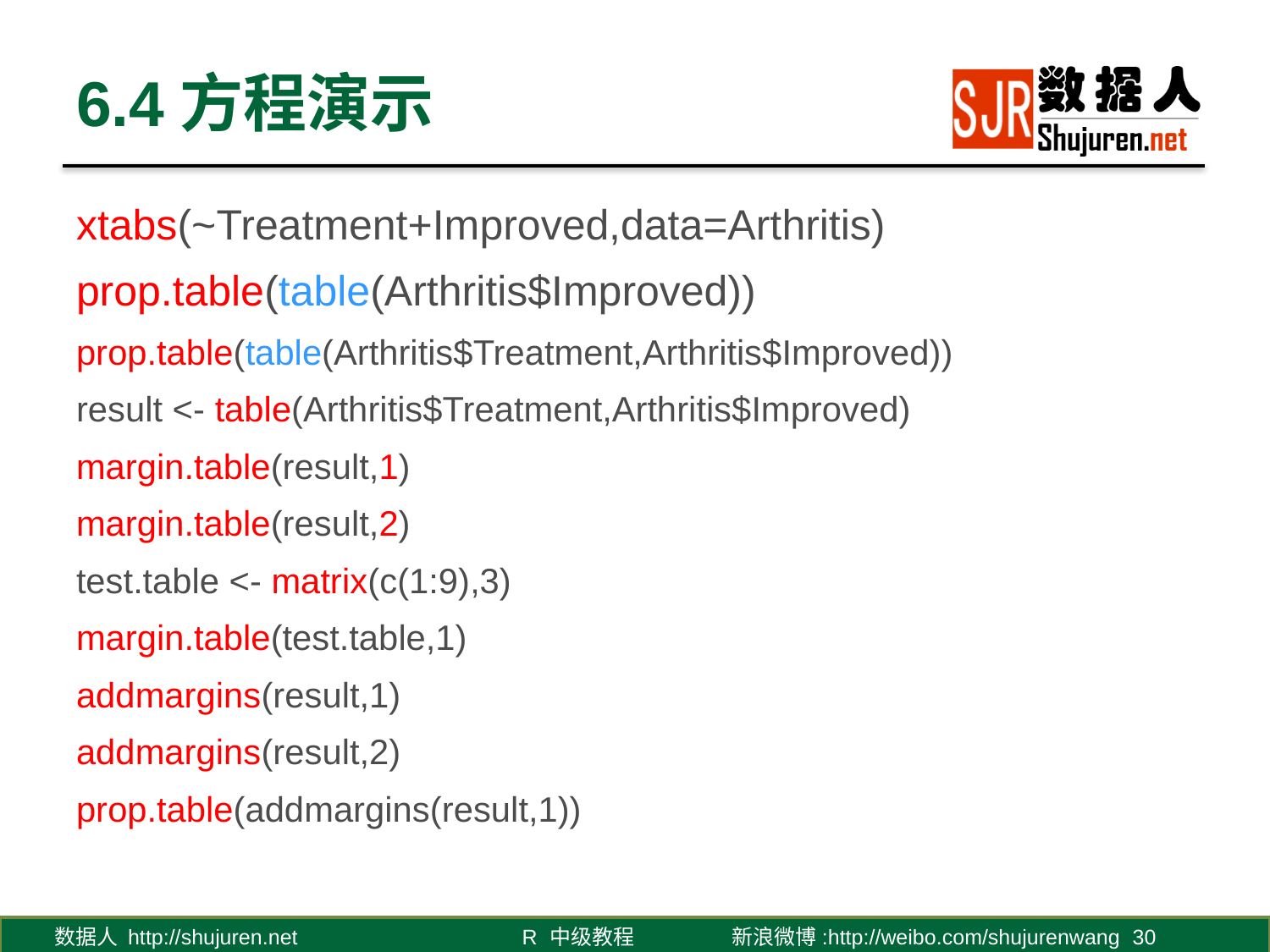

# 6.4方程演示
xtabs(~Treatment+Improved,data=Arthritis)
prop.table(table(Arthritis$Improved))
prop.table(table(Arthritis$Treatment,Arthritis$Improved))
result <- table(Arthritis$Treatment,Arthritis$Improved)
margin.table(result,1)
margin.table(result,2)
test.table <- matrix(c(1:9),3)
margin.table(test.table,1)
addmargins(result,1)
addmargins(result,2)
prop.table(addmargins(result,1))